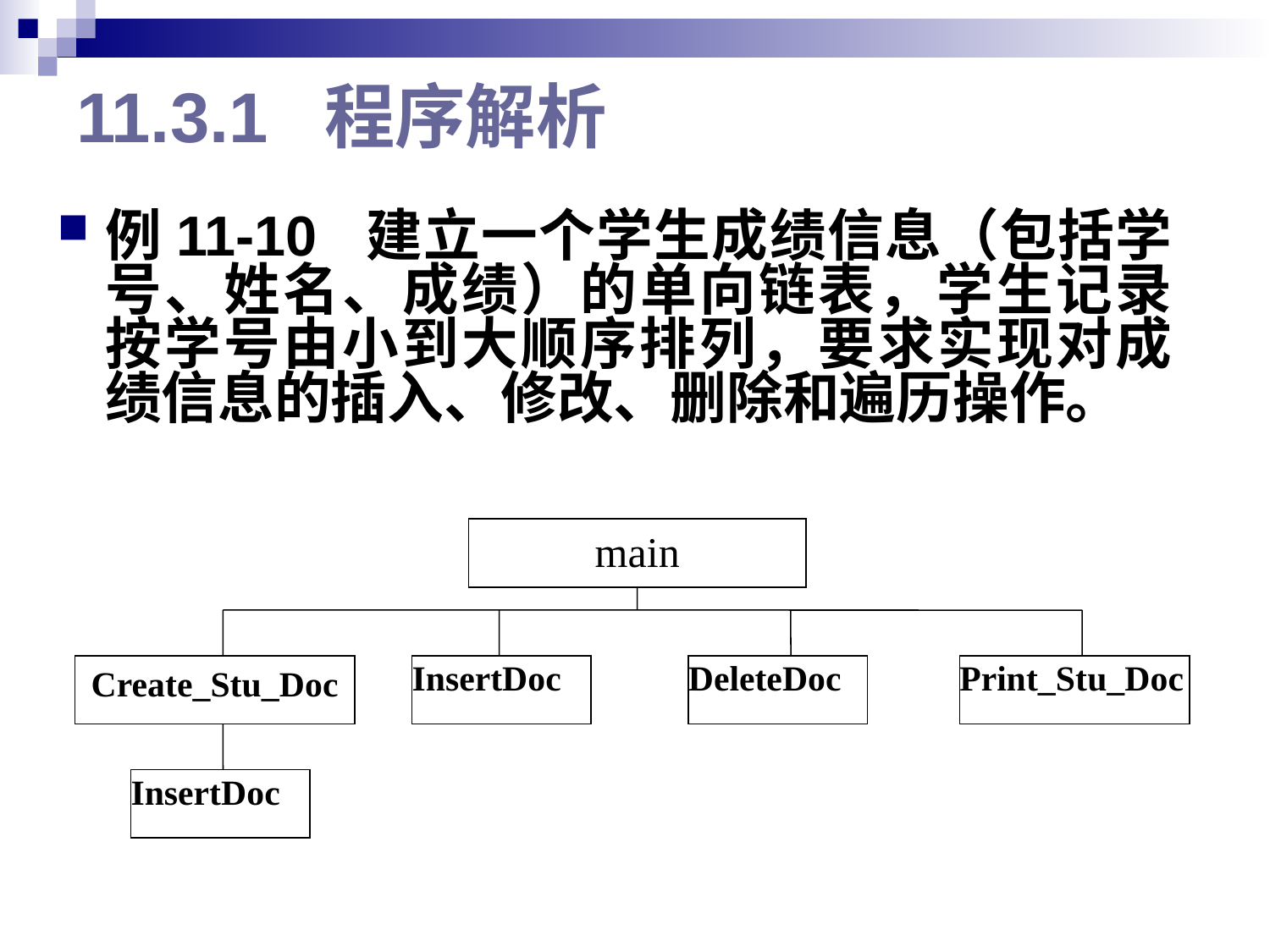

# 11.3.1  程序解析
例11-10  建立一个学生成绩信息（包括学号、姓名、成绩）的单向链表，学生记录按学号由小到大顺序排列，要求实现对成绩信息的插入、修改、删除和遍历操作。

main

InsertDoc
Create_Stu_Doc
DeleteDoc
Print_Stu_Doc

InsertDoc